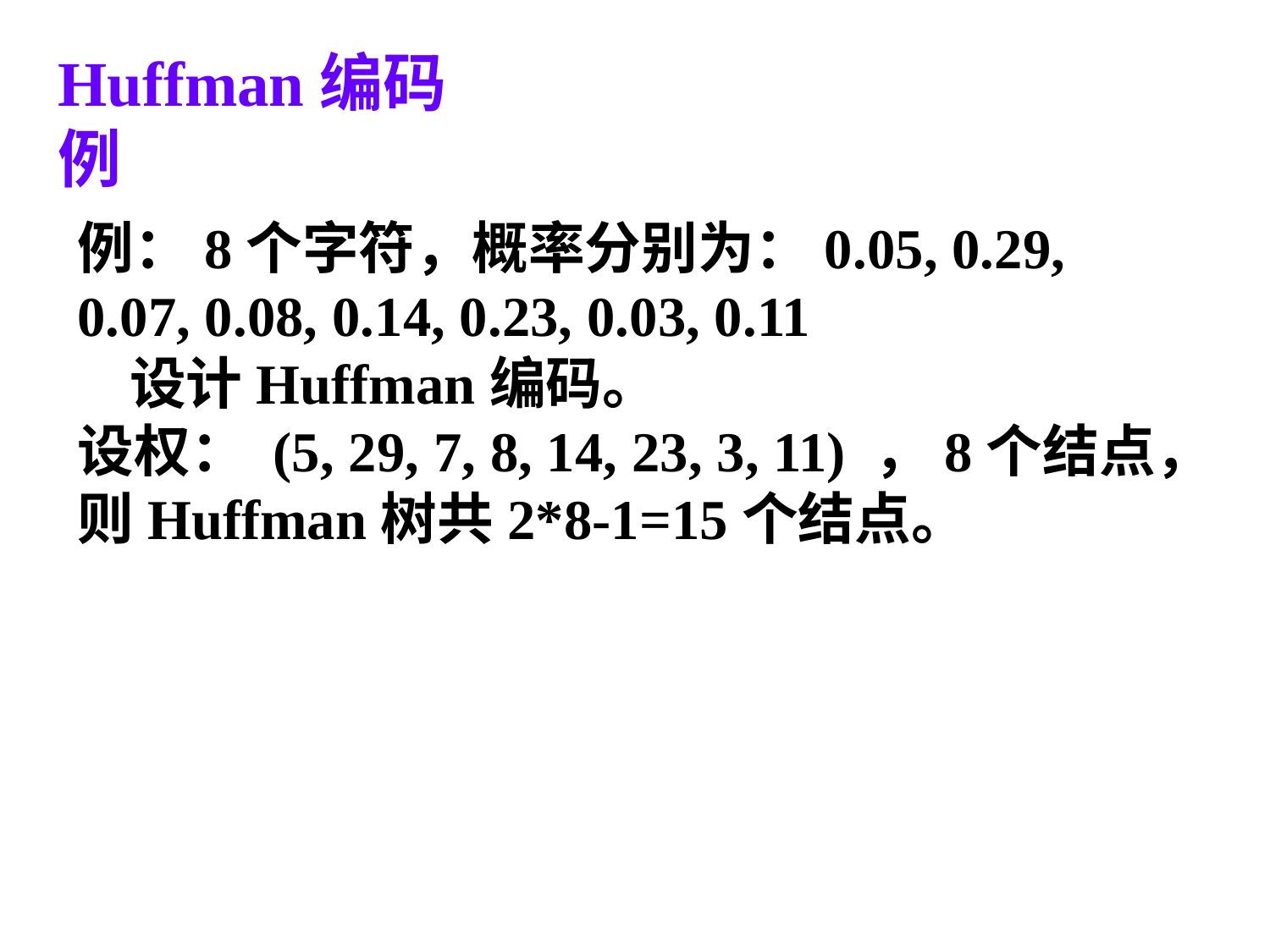

# Huffman编码例
例：8个字符，概率分别为：0.05, 0.29, 0.07, 0.08, 0.14, 0.23, 0.03, 0.11
   设计Huffman编码。
设权： (5, 29, 7, 8, 14, 23, 3, 11) ，8个结点，则Huffman树共2*8-1=15个结点。